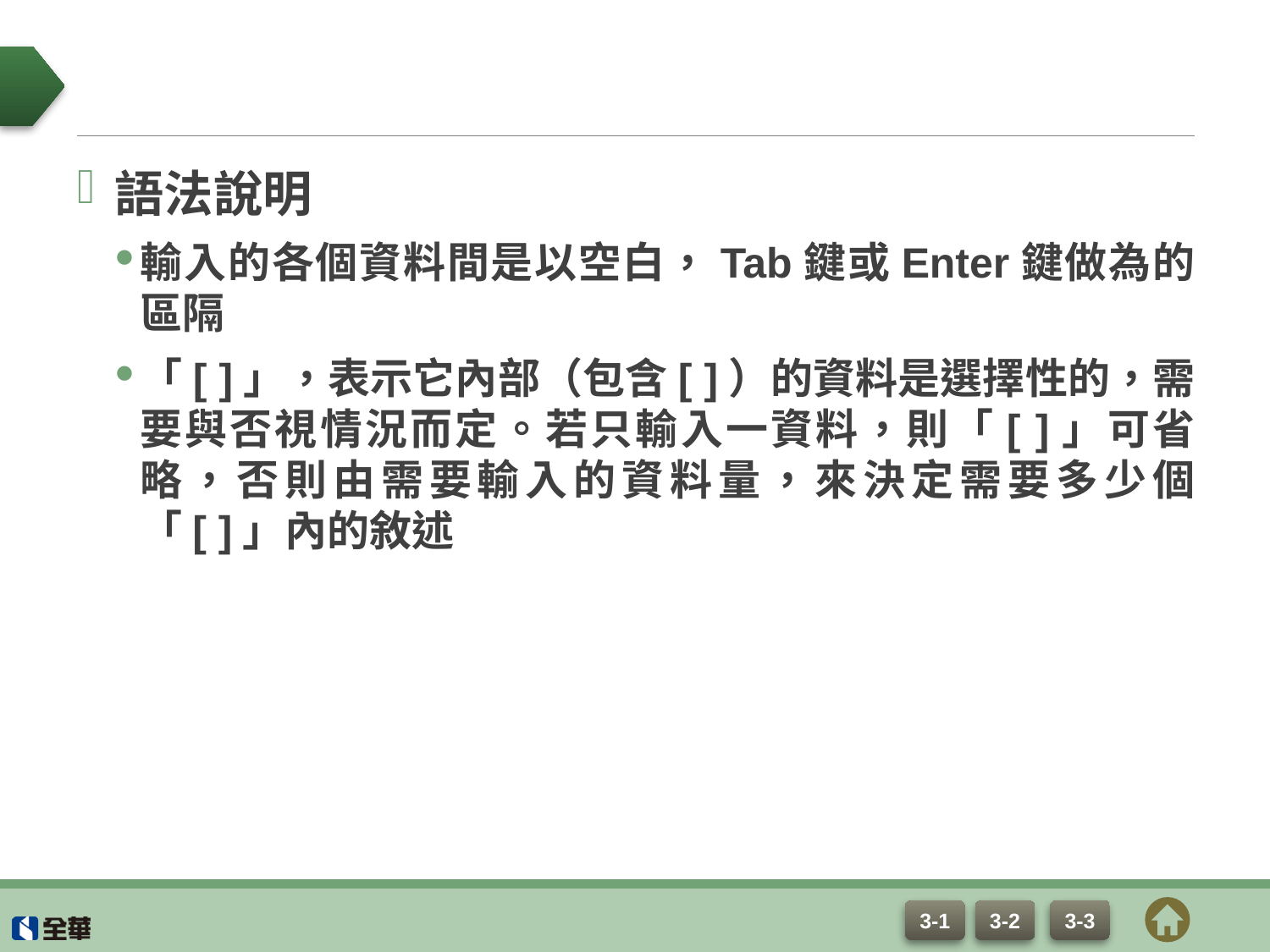

#
語法說明
輸入的各個資料間是以空白，Tab鍵或Enter鍵做為的區隔
「[ ]」，表示它內部（包含[ ]）的資料是選擇性的，需要與否視情況而定。若只輸入一資料，則「[ ]」可省略，否則由需要輸入的資料量，來決定需要多少個「[ ]」內的敘述